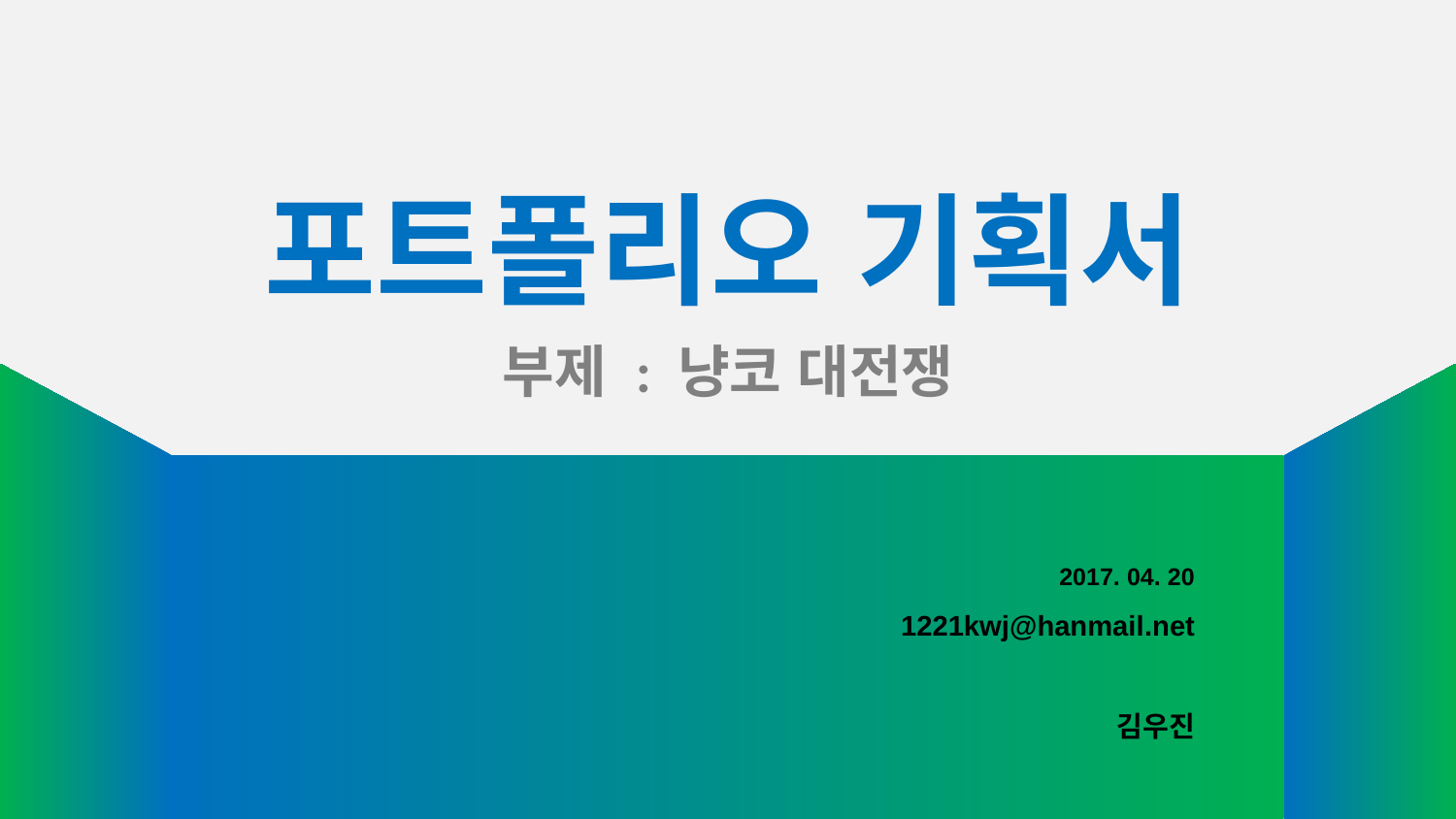

포트폴리오 기획서
부제 : 냥코 대전쟁

2017. 04. 20
1221kwj@hanmail.net

김우진